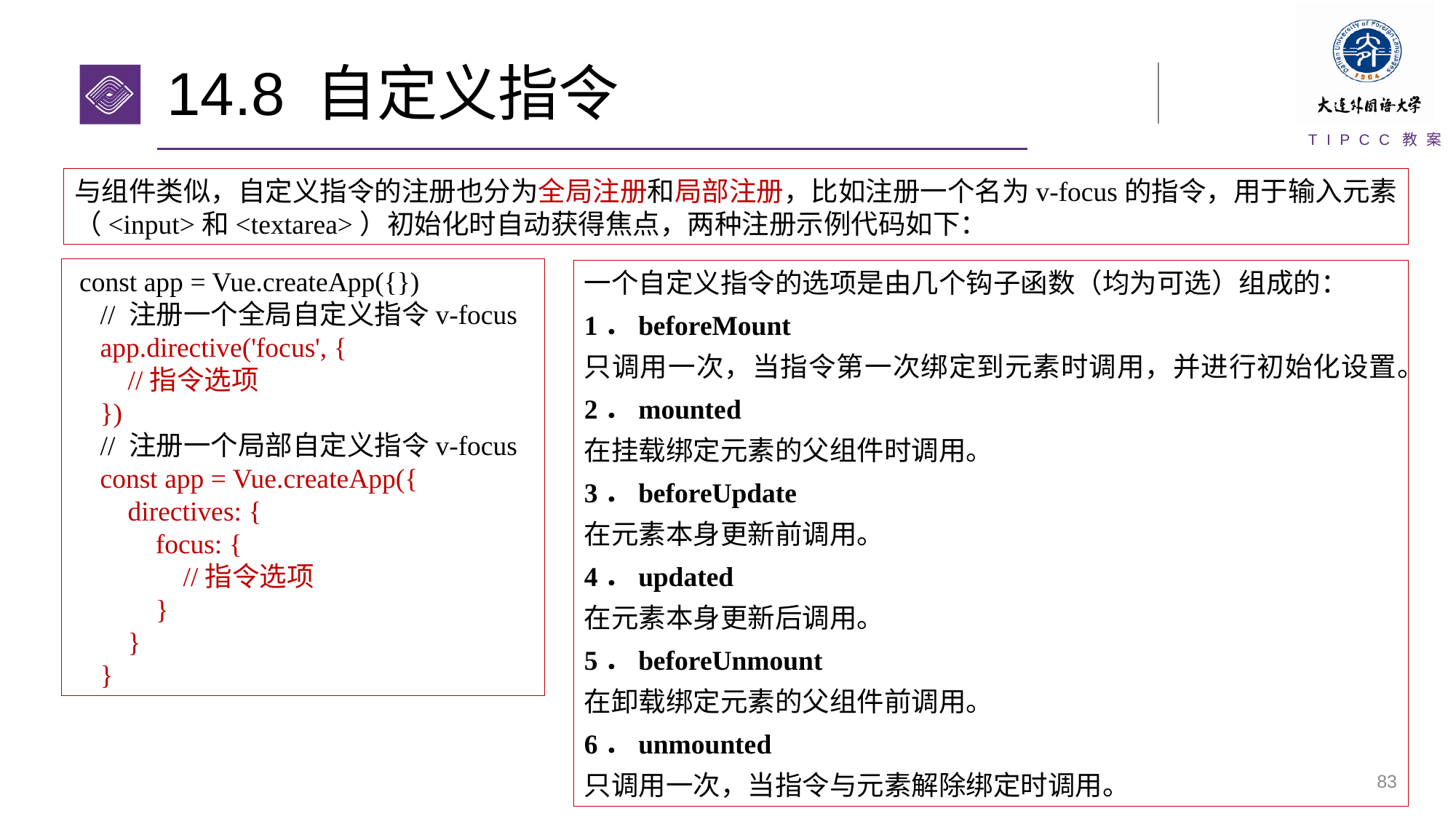

# 14.8 自定义指令
与组件类似，自定义指令的注册也分为全局注册和局部注册，比如注册一个名为v-focus的指令，用于输入元素（<input>和<textarea>）初始化时自动获得焦点，两种注册示例代码如下：
 const app = Vue.createApp({})
    // 注册一个全局自定义指令v-focus
    app.directive('focus', {
        //指令选项
    })
    // 注册一个局部自定义指令v-focus
    const app = Vue.createApp({
        directives: {
            focus: {
                //指令选项
            }
        }
    }
一个自定义指令的选项是由几个钩子函数（均为可选）组成的：
1．beforeMount
只调用一次，当指令第一次绑定到元素时调用，并进行初始化设置。
2．mounted
在挂载绑定元素的父组件时调用。
3．beforeUpdate
在元素本身更新前调用。
4．updated
在元素本身更新后调用。
5．beforeUnmount
在卸载绑定元素的父组件前调用。
6．unmounted
只调用一次，当指令与元素解除绑定时调用。
83